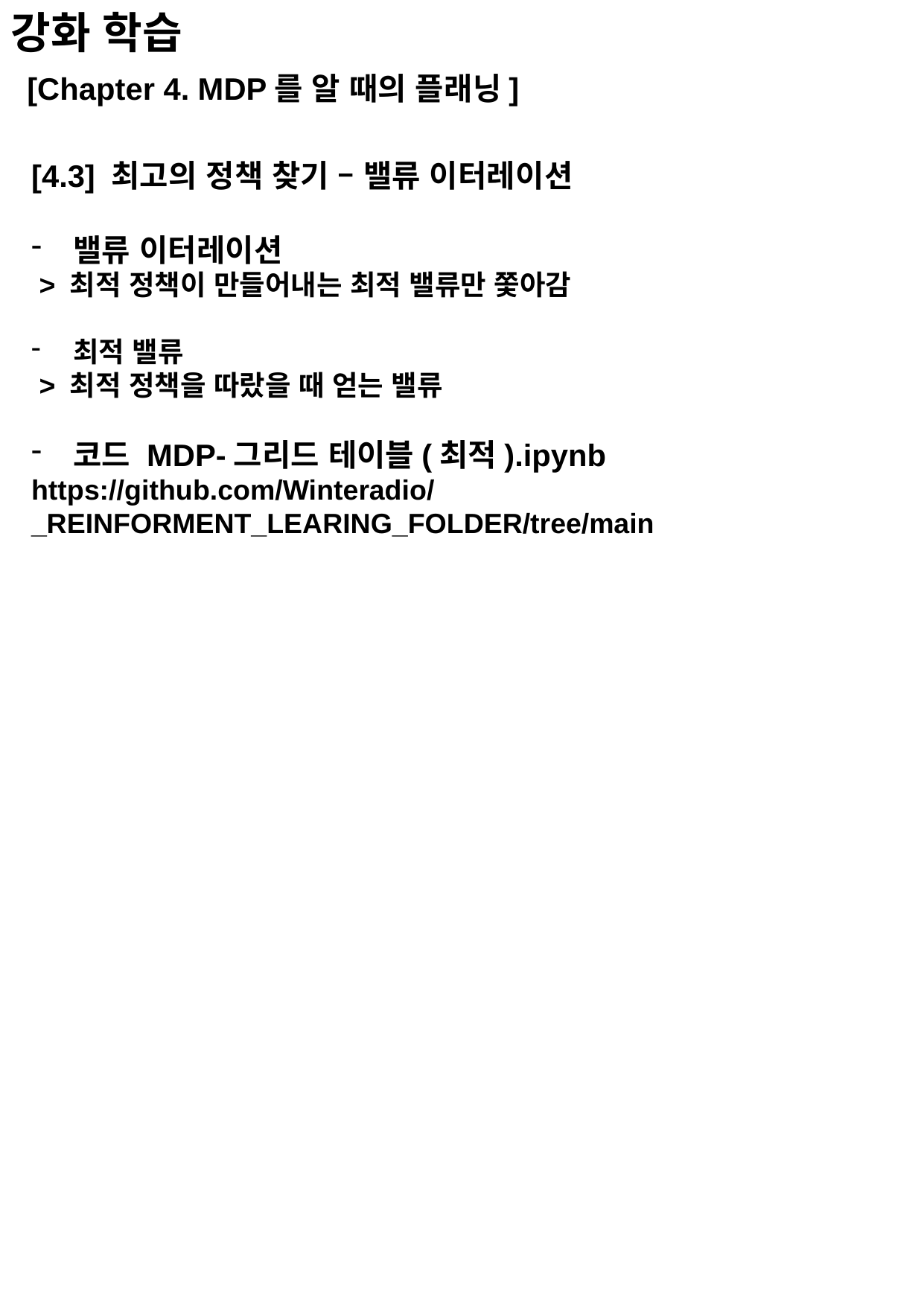

강화 학습
[Chapter 4. MDP를 알 때의 플래닝]

[4.3] 최고의 정책 찾기 – 밸류 이터레이션

밸류 이터레이션
 > 최적 정책이 만들어내는 최적 밸류만 쫓아감

최적 밸류
 > 최적 정책을 따랐을 때 얻는 밸류

코드 MDP-그리드 테이블(최적).ipynb
https://github.com/Winteradio/_REINFORMENT_LEARING_FOLDER/tree/main